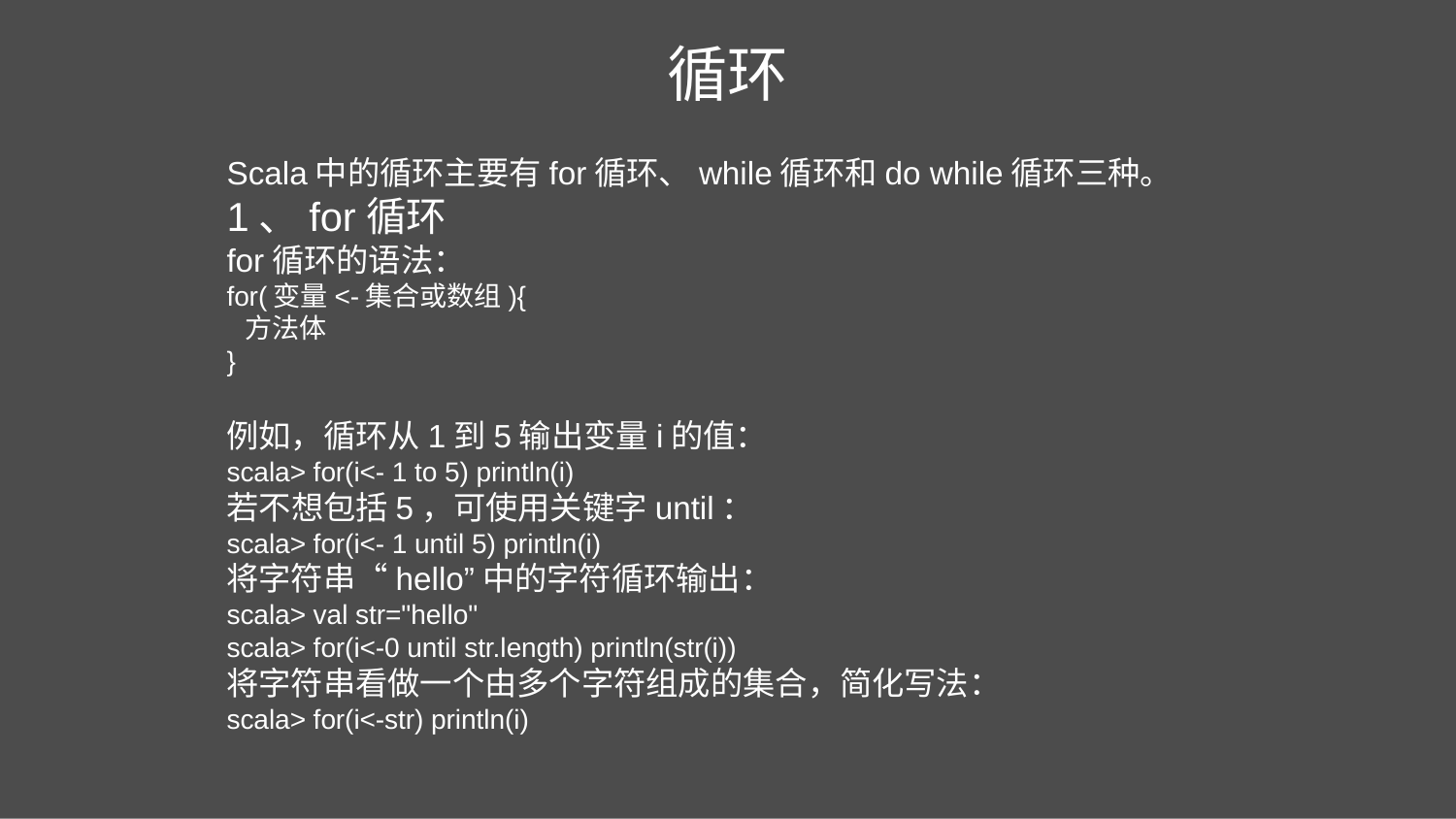

循环

Scala中的循环主要有for循环、while循环和do while循环三种。
1、for循环
for循环的语法：
for(变量<-集合或数组){
  方法体
}

例如，循环从1到5输出变量i的值：
scala> for(i<- 1 to 5) println(i)
若不想包括5，可使用关键字until：
scala> for(i<- 1 until 5) println(i)
将字符串“hello”中的字符循环输出：
scala> val str="hello"
scala> for(i<-0 until str.length) println(str(i))
将字符串看做一个由多个字符组成的集合，简化写法：
scala> for(i<-str) println(i)